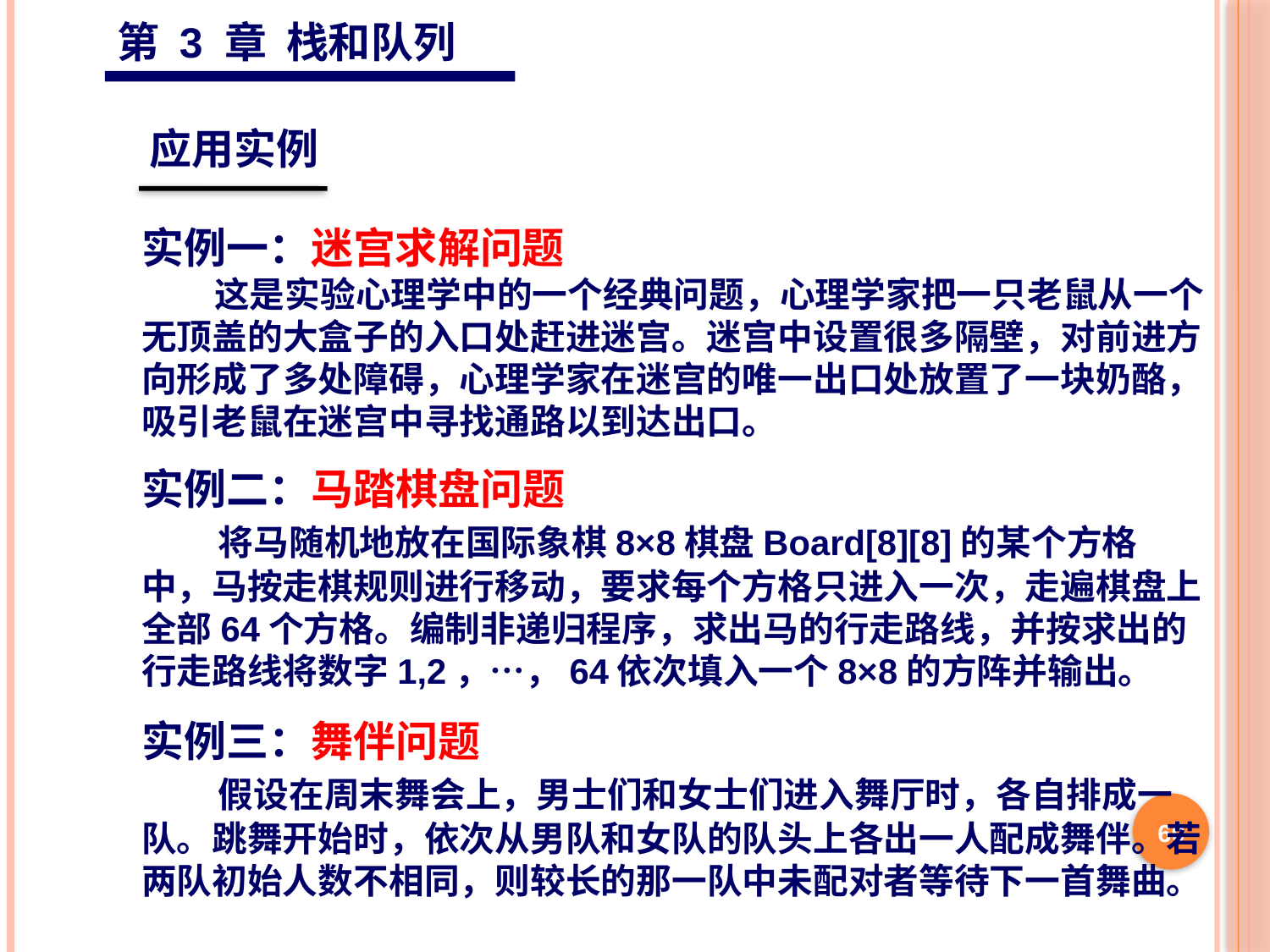

第 3 章  栈和队列

应用实例
实例一：迷宫求解问题
        这是实验心理学中的一个经典问题，心理学家把一只老鼠从一个无顶盖的大盒子的入口处赶进迷宫。迷宫中设置很多隔壁，对前进方向形成了多处障碍，心理学家在迷宫的唯一出口处放置了一块奶酪，吸引老鼠在迷宫中寻找通路以到达出口。
实例二：马踏棋盘问题
       将马随机地放在国际象棋8×8棋盘Board[8][8]的某个方格中，马按走棋规则进行移动，要求每个方格只进入一次，走遍棋盘上全部64个方格。编制非递归程序，求出马的行走路线，并按求出的行走路线将数字1,2，…，64依次填入一个8×8的方阵并输出。
60
实例三：舞伴问题
       假设在周末舞会上，男士们和女士们进入舞厅时，各自排成一队。跳舞开始时，依次从男队和女队的队头上各出一人配成舞伴。若两队初始人数不相同，则较长的那一队中未配对者等待下一首舞曲。